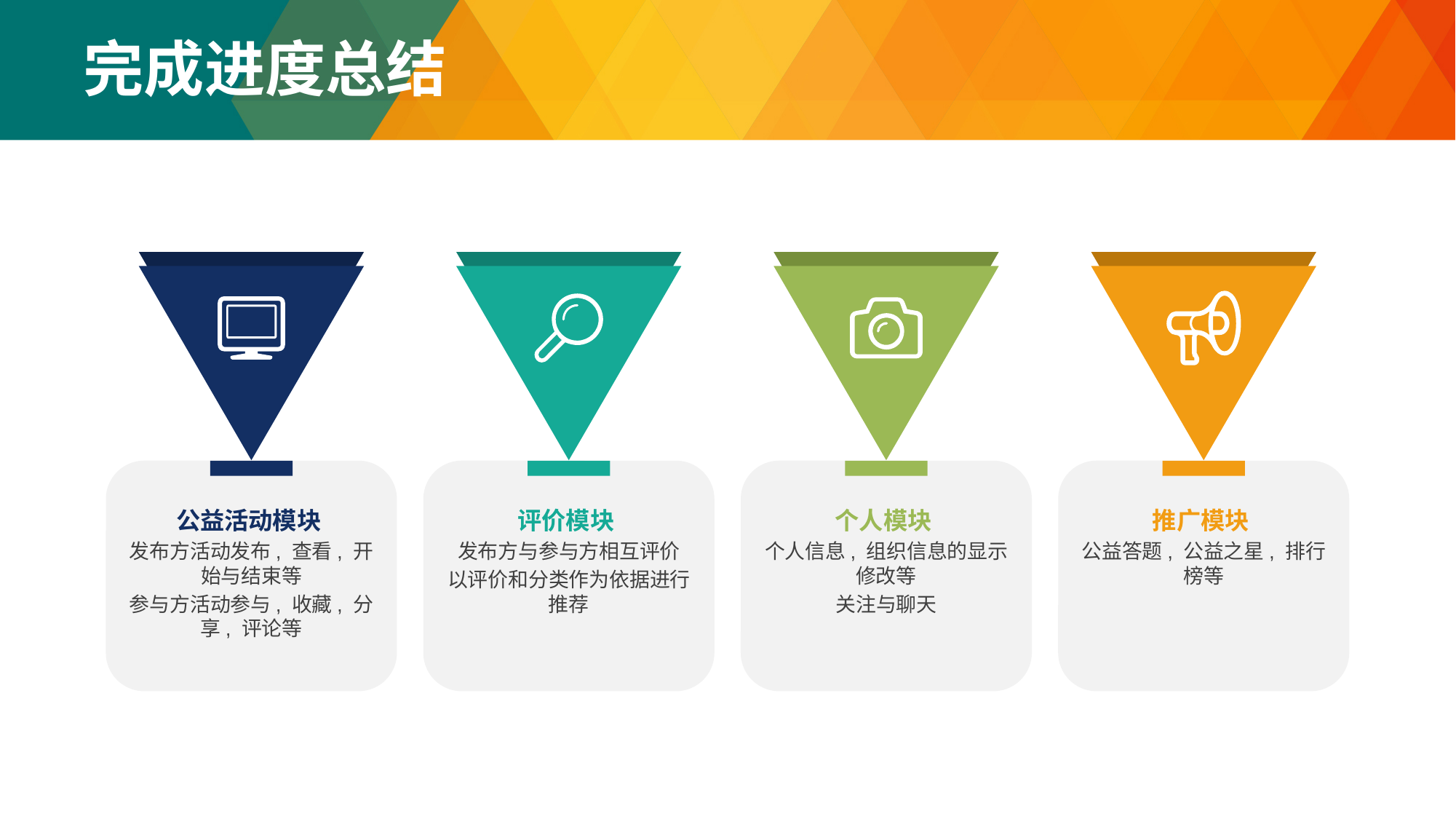

完成进度总结

公益活动模块
发布方活动发布, 查看, 开始与结束等
参与方活动参与, 收藏, 分享, 评论等
评价模块
发布方与参与方相互评价
以评价和分类作为依据进行推荐
个人模块
个人信息, 组织信息的显示修改等
关注与聊天
推广模块
公益答题, 公益之星, 排行榜等